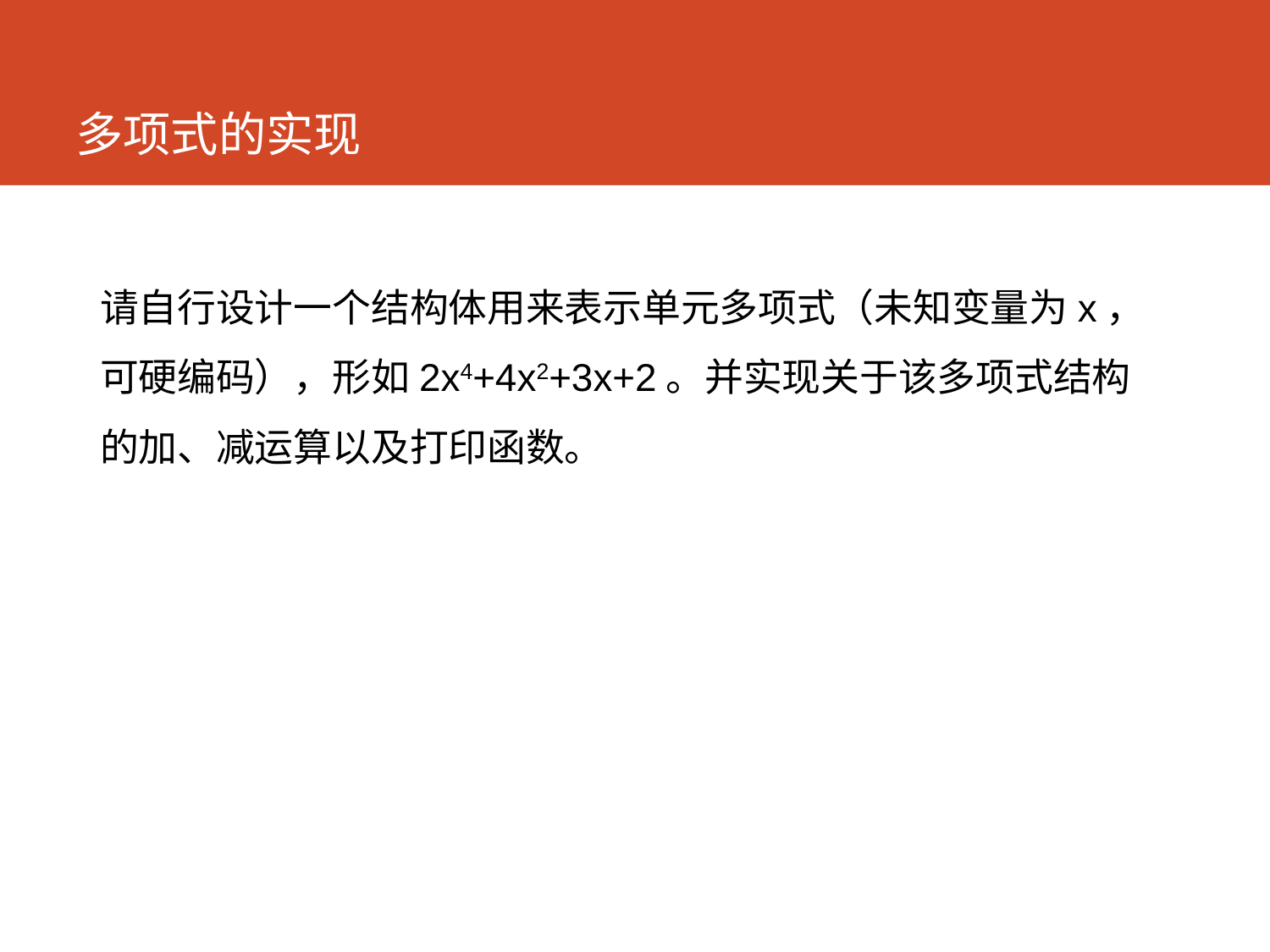

# 多项式的实现
请自行设计一个结构体用来表示单元多项式（未知变量为x，可硬编码），形如2x4+4x2+3x+2。并实现关于该多项式结构的加、减运算以及打印函数。